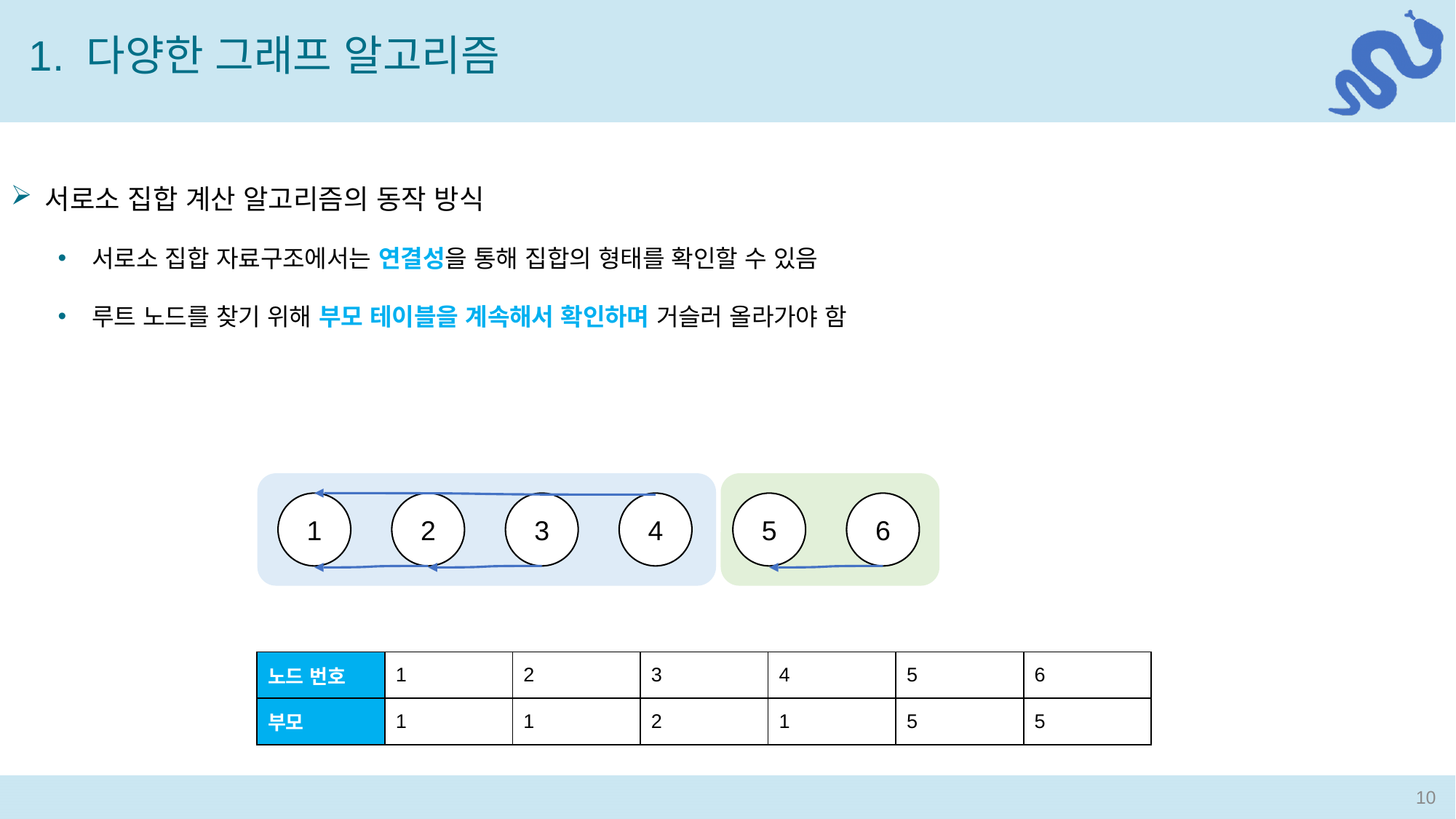

1. 다양한 그래프 알고리즘
서로소 집합 계산 알고리즘의 동작 방식
서로소 집합 자료구조에서는 연결성을 통해 집합의 형태를 확인할 수 있음
루트 노드를 찾기 위해 부모 테이블을 계속해서 확인하며 거슬러 올라가야 함

1
2
3
4
5
6
| 노드 번호 | 1 | 2 | 3 | 4 | 5 | 6 |
| --- | --- | --- | --- | --- | --- | --- |
| 부모 | 1 | 1 | 2 | 1 | 5 | 5 |
10